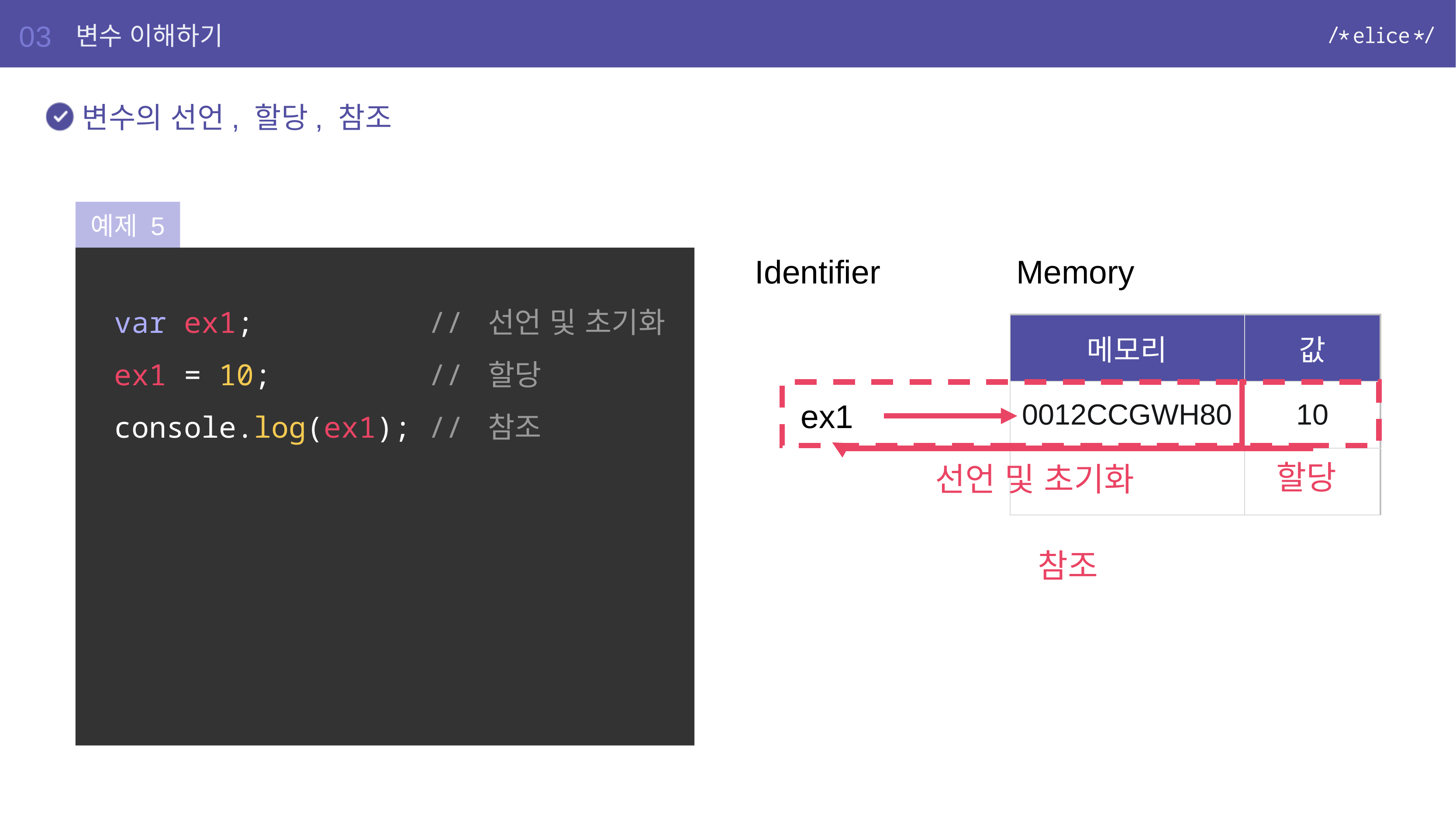

03
변수 이해하기
변수의 선언, 할당, 참조
예제 5
var ex1;          // 선언 및 초기화
ex1 = 10;         // 할당
console.log(ex1); // 참조
Identifier
Memory
| 메모리 | 값 |
| --- | --- |
| 0012CCGWH80 | 10 |
|  |  |

ex1
할당
선언 및 초기화
참조